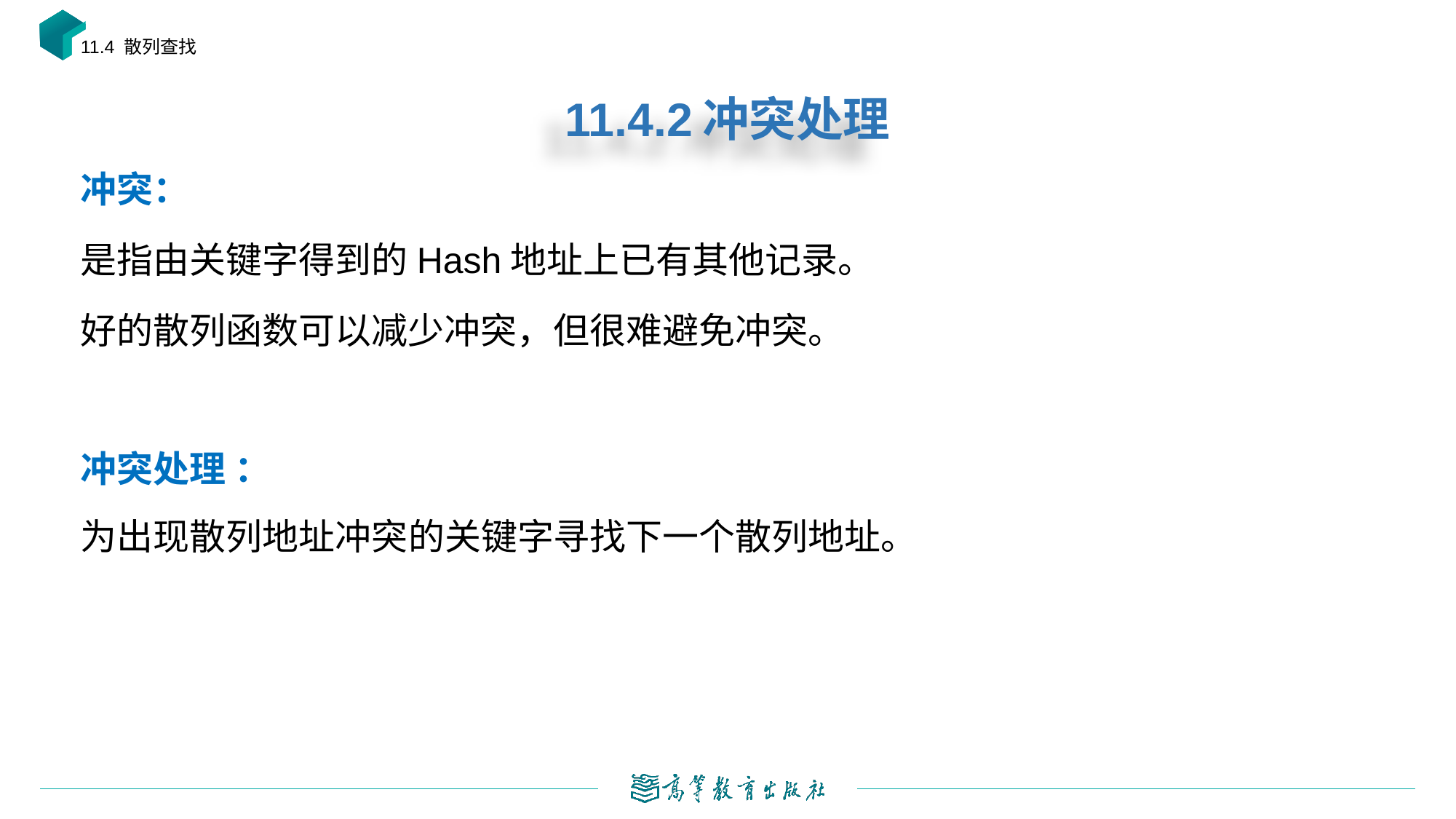

11.4 散列查找
# 11.4.2冲突处理
冲突：
是指由关键字得到的Hash地址上已有其他记录。
好的散列函数可以减少冲突，但很难避免冲突。

冲突处理 ：
为出现散列地址冲突的关键字寻找下一个散列地址。